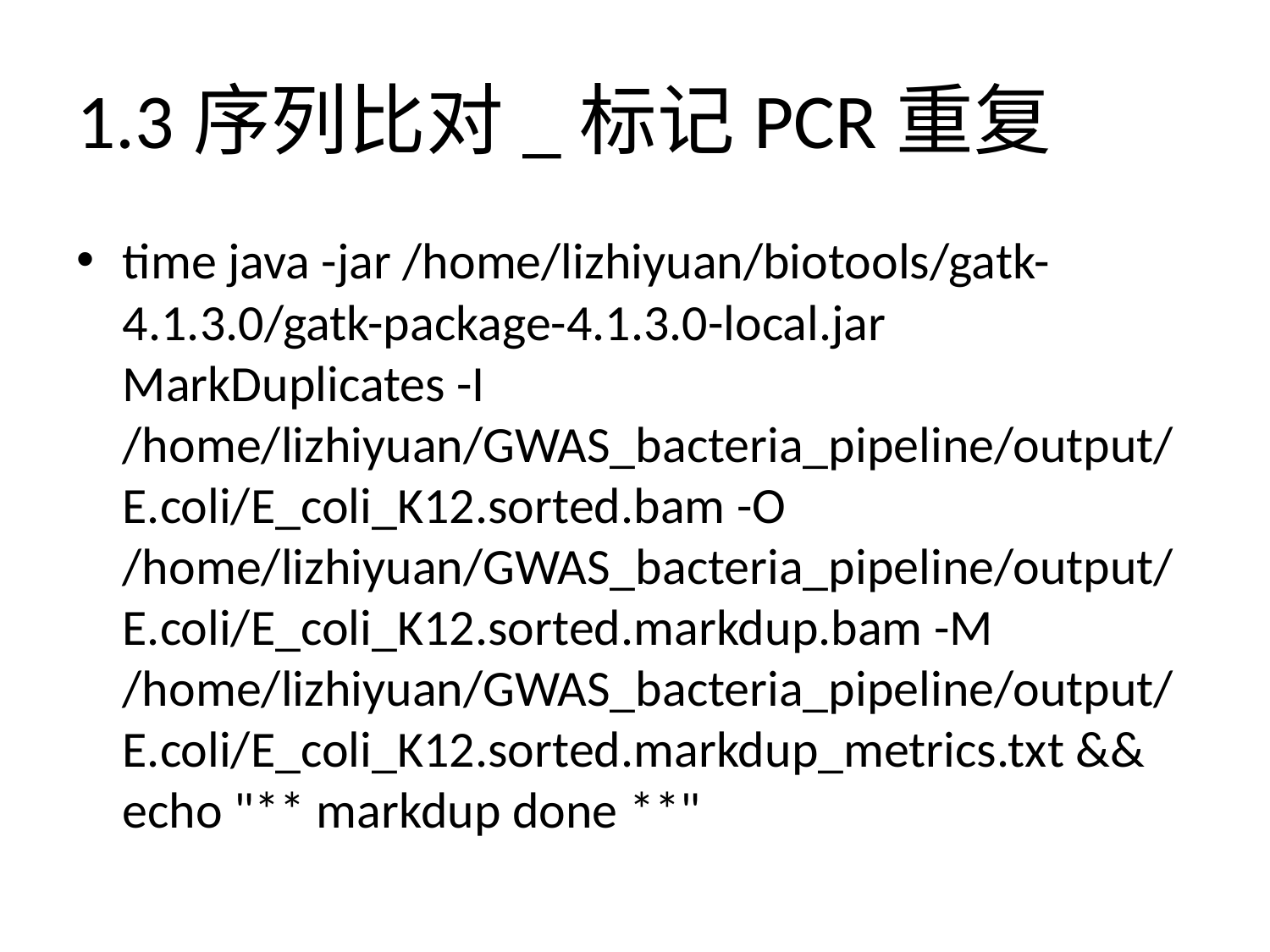

# 1.3序列比对_标记PCR重复
time java -jar /home/lizhiyuan/biotools/gatk-4.1.3.0/gatk-package-4.1.3.0-local.jar MarkDuplicates -I /home/lizhiyuan/GWAS_bacteria_pipeline/output/E.coli/E_coli_K12.sorted.bam -O /home/lizhiyuan/GWAS_bacteria_pipeline/output/E.coli/E_coli_K12.sorted.markdup.bam -M /home/lizhiyuan/GWAS_bacteria_pipeline/output/E.coli/E_coli_K12.sorted.markdup_metrics.txt && echo "** markdup done **"